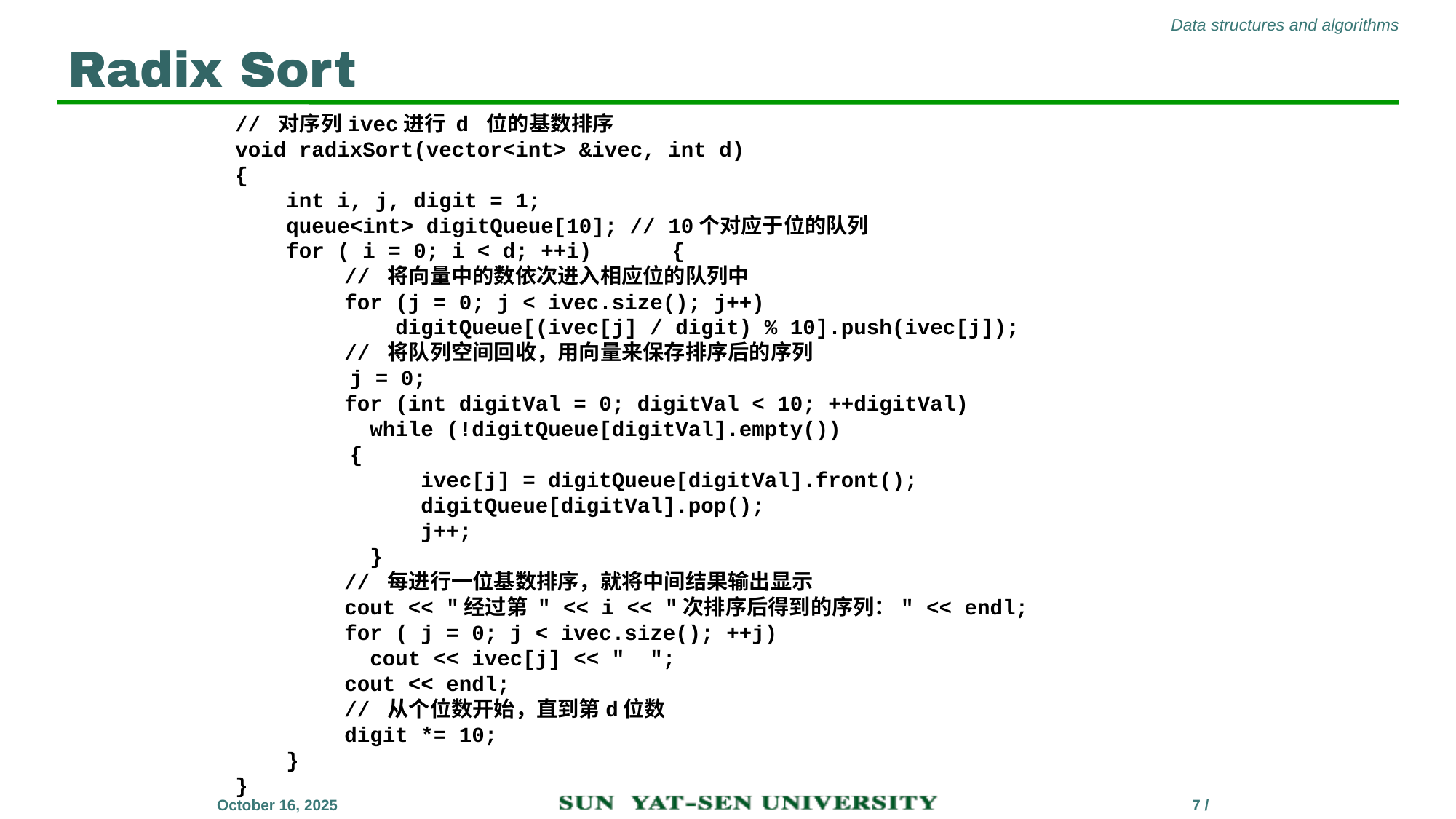

# Radix Sort
// 对序列ivec进行 d 位的基数排序
void radixSort(vector<int> &ivec, int d)
{
    int i, j, digit = 1;
    queue<int> digitQueue[10]; // 10个对应于位的队列
    for ( i = 0; i < d; ++i)	{
	// 将向量中的数依次进入相应位的队列中
	for (j = 0; j < ivec.size(); j++)
	    digitQueue[(ivec[j] / digit) % 10].push(ivec[j]);
	// 将队列空间回收，用向量来保存排序后的序列
         j = 0;
	for (int digitVal = 0; digitVal < 10; ++digitVal)
	  while (!digitQueue[digitVal].empty())
         {
	      ivec[j] = digitQueue[digitVal].front();
	      digitQueue[digitVal].pop();
	      j++;
	  }
	// 每进行一位基数排序，就将中间结果输出显示
	cout << "经过第 " << i << "次排序后得到的序列：" << endl;
	for ( j = 0; j < ivec.size(); ++j)
	  cout << ivec[j] << "  ";
	cout << endl;
	// 从个位数开始，直到第d位数
	digit *= 10;
    }
}